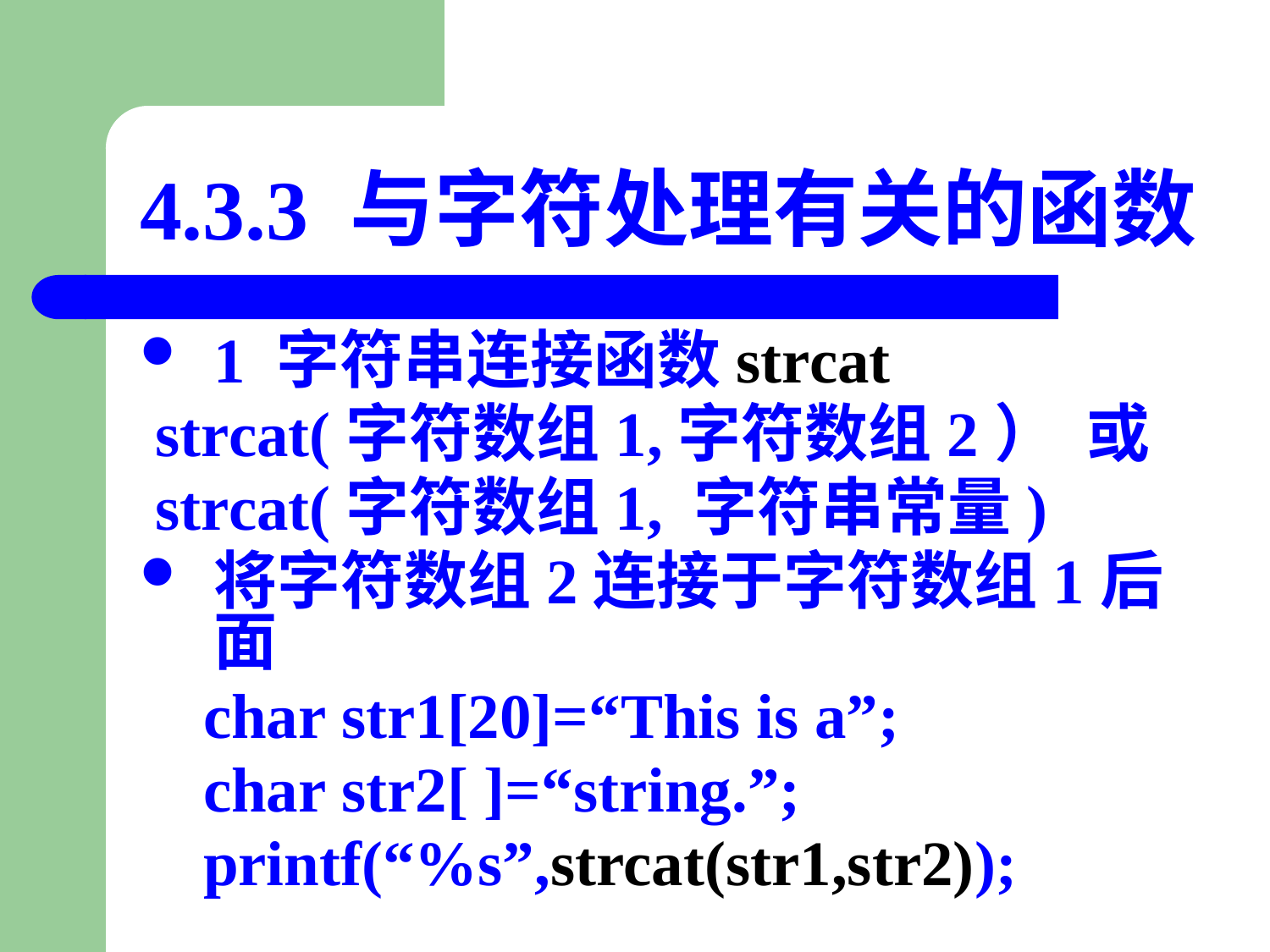

# 4.3.3 与字符处理有关的函数
1 字符串连接函数strcat
 strcat(字符数组1,字符数组2）  或
 strcat(字符数组1, 字符串常量)
将字符数组2连接于字符数组1后面
    char str1[20]=“This is a”;
char str2[ ]=“string.”;
printf(“%s”,strcat(str1,str2));